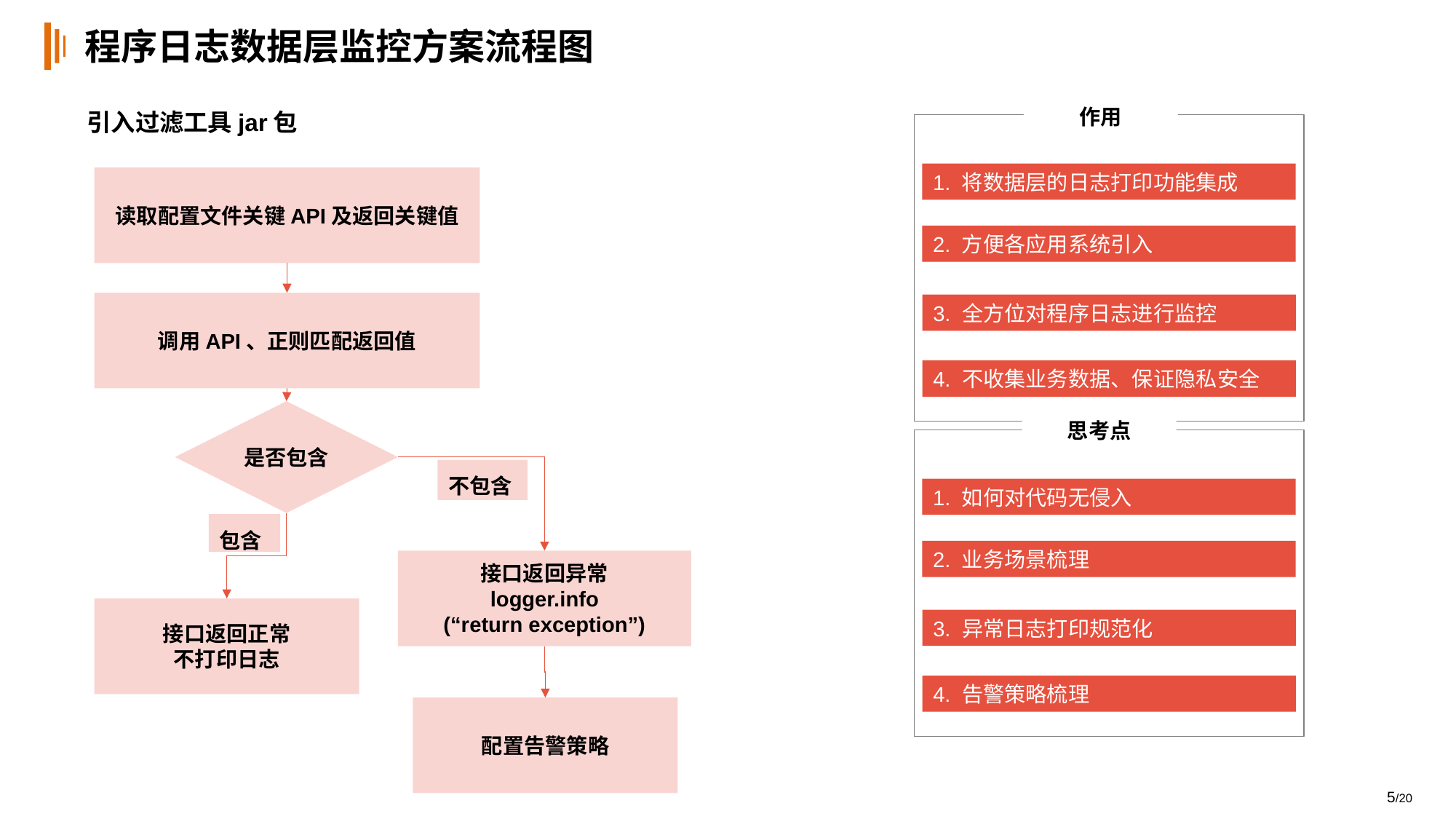

# 程序日志数据层监控方案流程图
作用

1. 将数据层的日志打印功能集成
2. 方便各应用系统引入
3. 全方位对程序日志进行监控
4. 不收集业务数据、保证隐私安全
思考点

1. 如何对代码无侵入
2. 业务场景梳理
3. 异常日志打印规范化
4. 告警策略梳理
引入过滤工具jar包
读取配置文件关键API及返回关键值
调用API、正则匹配返回值
是否包含
不包含
包含
接口返回异常
logger.info
(“return exception”)
接口返回正常
不打印日志
配置告警策略